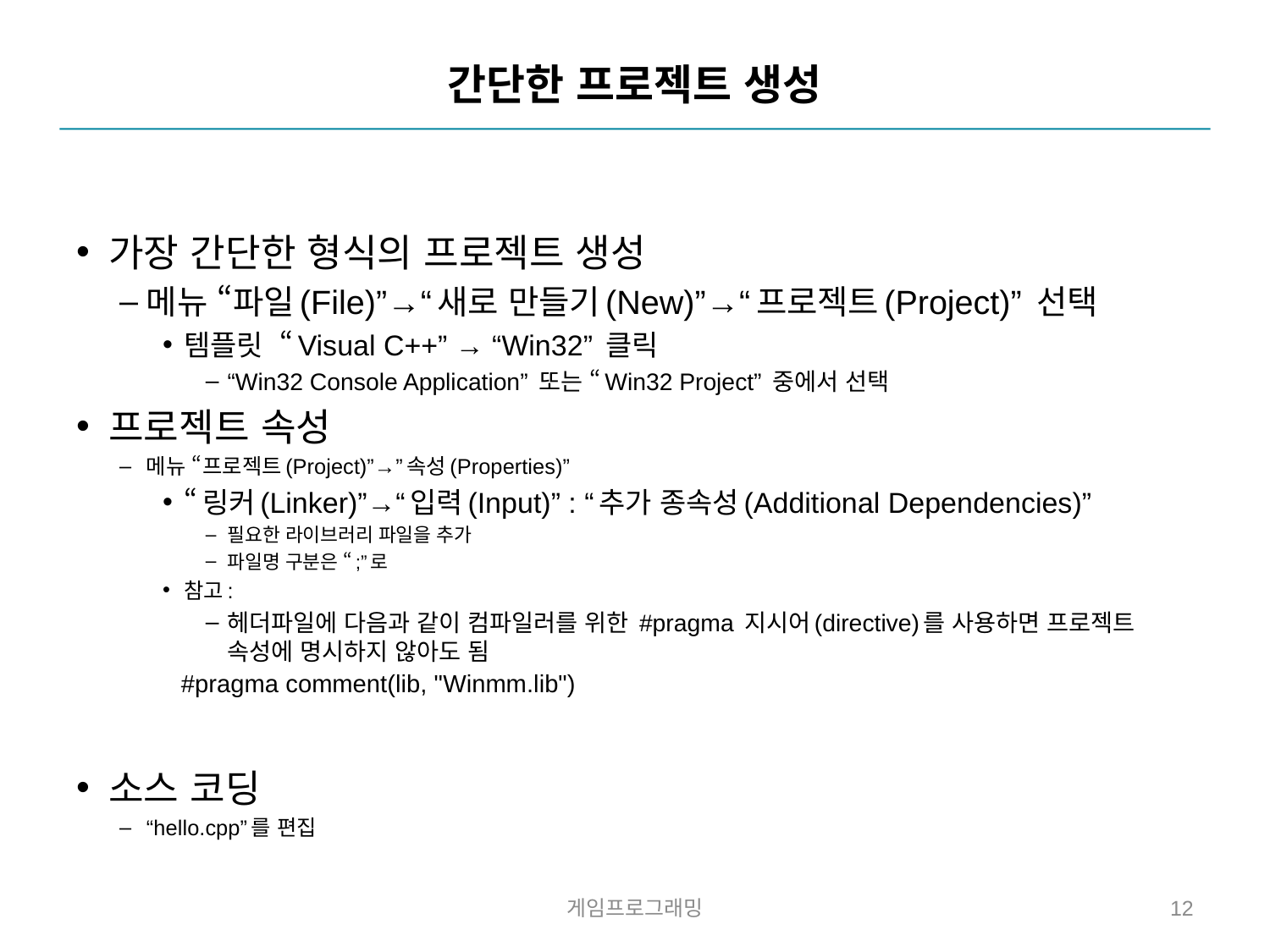

# 간단한 프로젝트 생성
가장 간단한 형식의 프로젝트 생성
메뉴 “파일(File)”→“새로 만들기(New)”→“프로젝트(Project)” 선택
템플릿  “Visual C++” → “Win32” 클릭
“Win32 Console Application” 또는 “Win32 Project” 중에서 선택
프로젝트 속성
메뉴 “프로젝트(Project)”→”속성(Properties)”
“링커(Linker)”→“입력(Input)” : “추가 종속성(Additional Dependencies)”
필요한 라이브러리 파일을 추가
파일명 구분은 “;”로
참고:
헤더파일에 다음과 같이 컴파일러를 위한 #pragma 지시어(directive)를 사용하면 프로젝트 속성에 명시하지 않아도 됨

소스 코딩
“hello.cpp”를 편집
#pragma comment(lib, "Winmm.lib")
게임프로그래밍
12